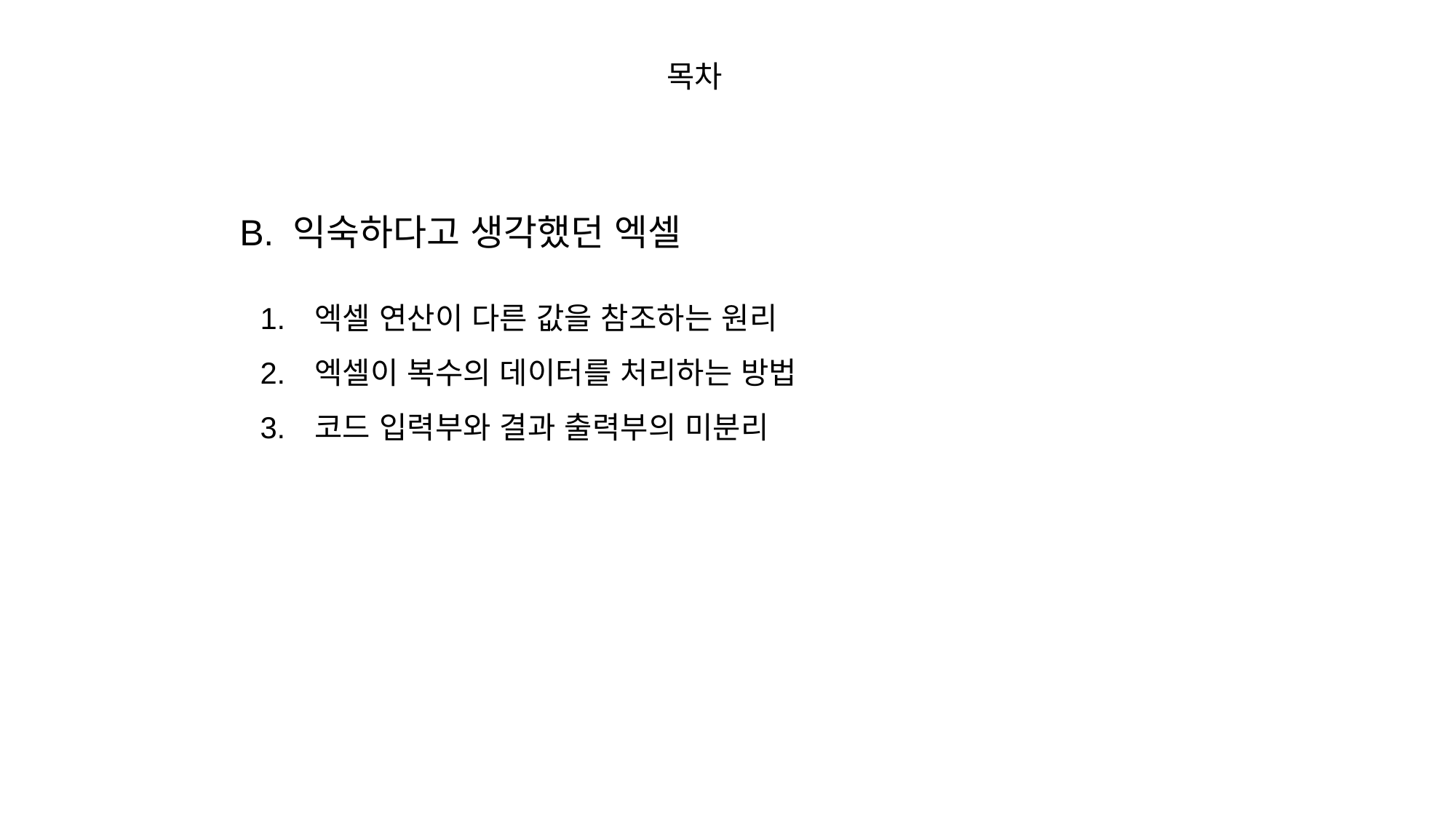

목차
B. 익숙하다고 생각했던 엑셀
엑셀 연산이 다른 값을 참조하는 원리
엑셀이 복수의 데이터를 처리하는 방법
코드 입력부와 결과 출력부의 미분리